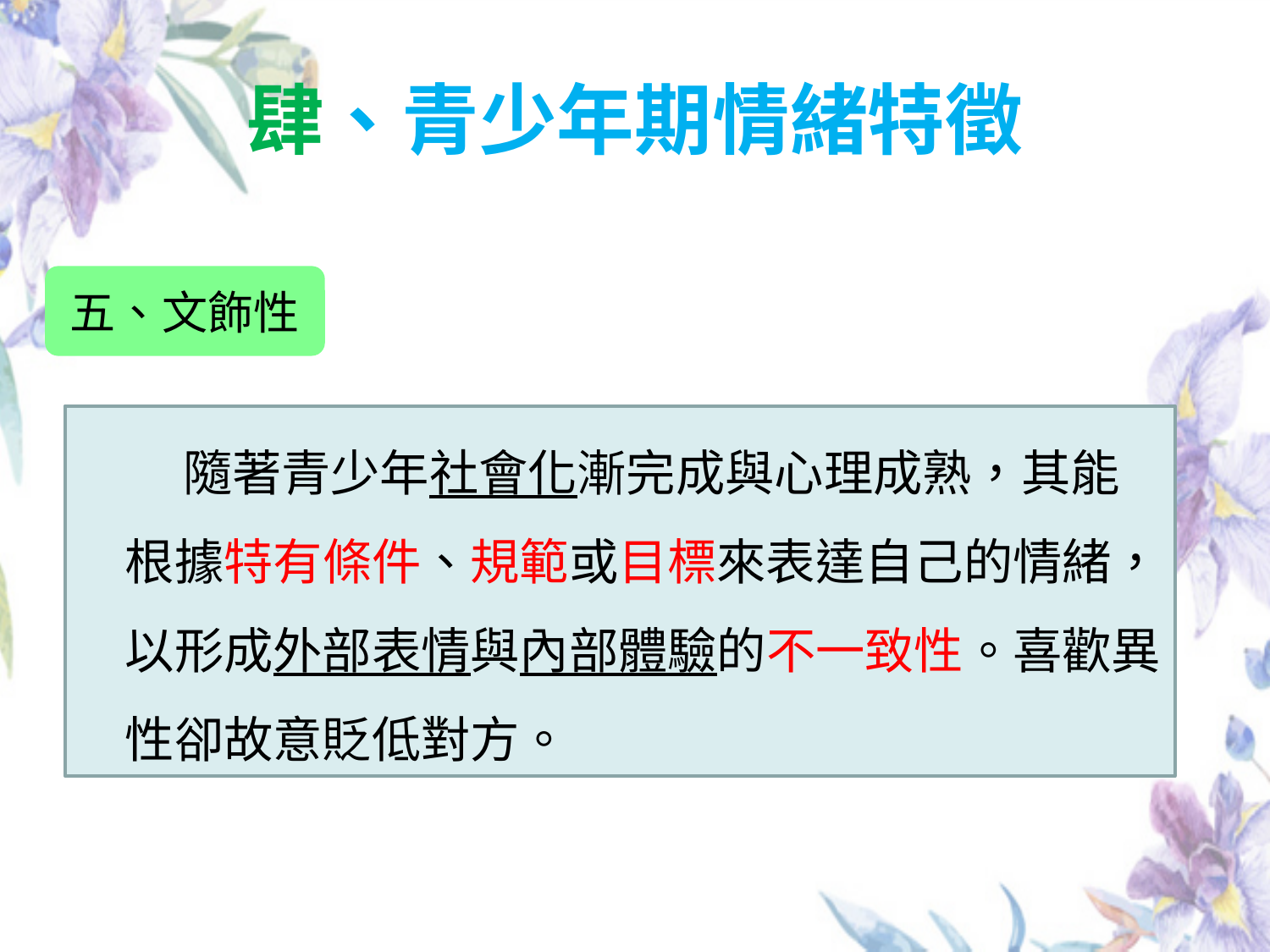

# 肆、青少年期情緒特徵
五、文飾性
    　隨著青少年社會化漸完成與心理成熟，其能根據特有條件、規範或目標來表達自己的情緒，以形成外部表情與內部體驗的不一致性。喜歡異性卻故意貶低對方。